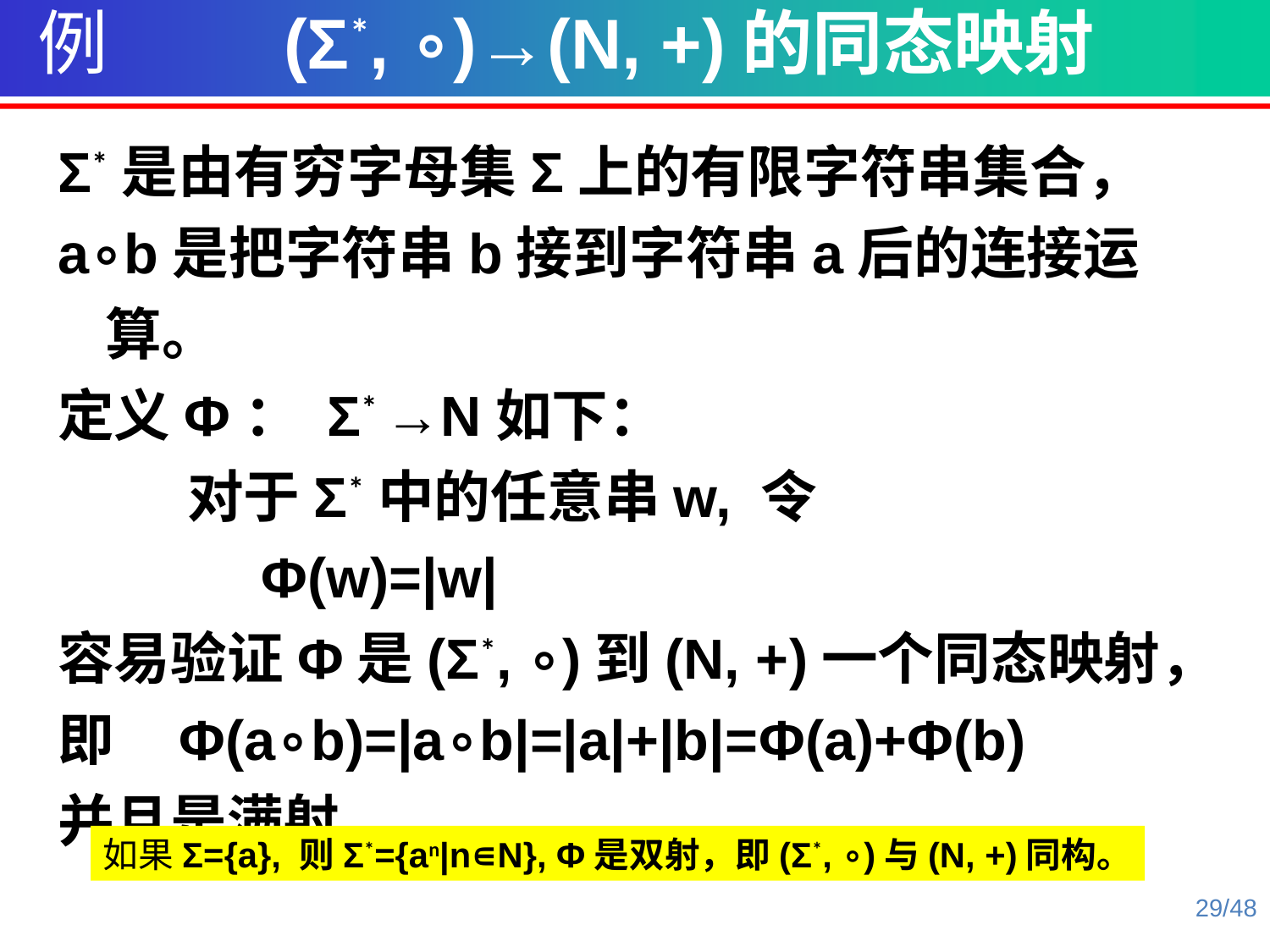

例          (Σ*, ∘)→(N, +)的同态映射
Σ*是由有穷字母集Σ上的有限字符串集合，
a∘b是把字符串b接到字符串a后的连接运算。
定义Φ： Σ* →N如下：
         对于Σ*中的任意串w, 令
             Φ(w)=|w|
容易验证Φ是(Σ*, ∘)到(N, +)一个同态映射，即    Φ(a∘b)=|a∘b|=|a|+|b|=Φ(a)+Φ(b)
并且是满射。
如果Σ={a}, 则Σ*={an|n∊N}, Φ是双射，即(Σ*, ∘)与(N, +)同构。
29/48